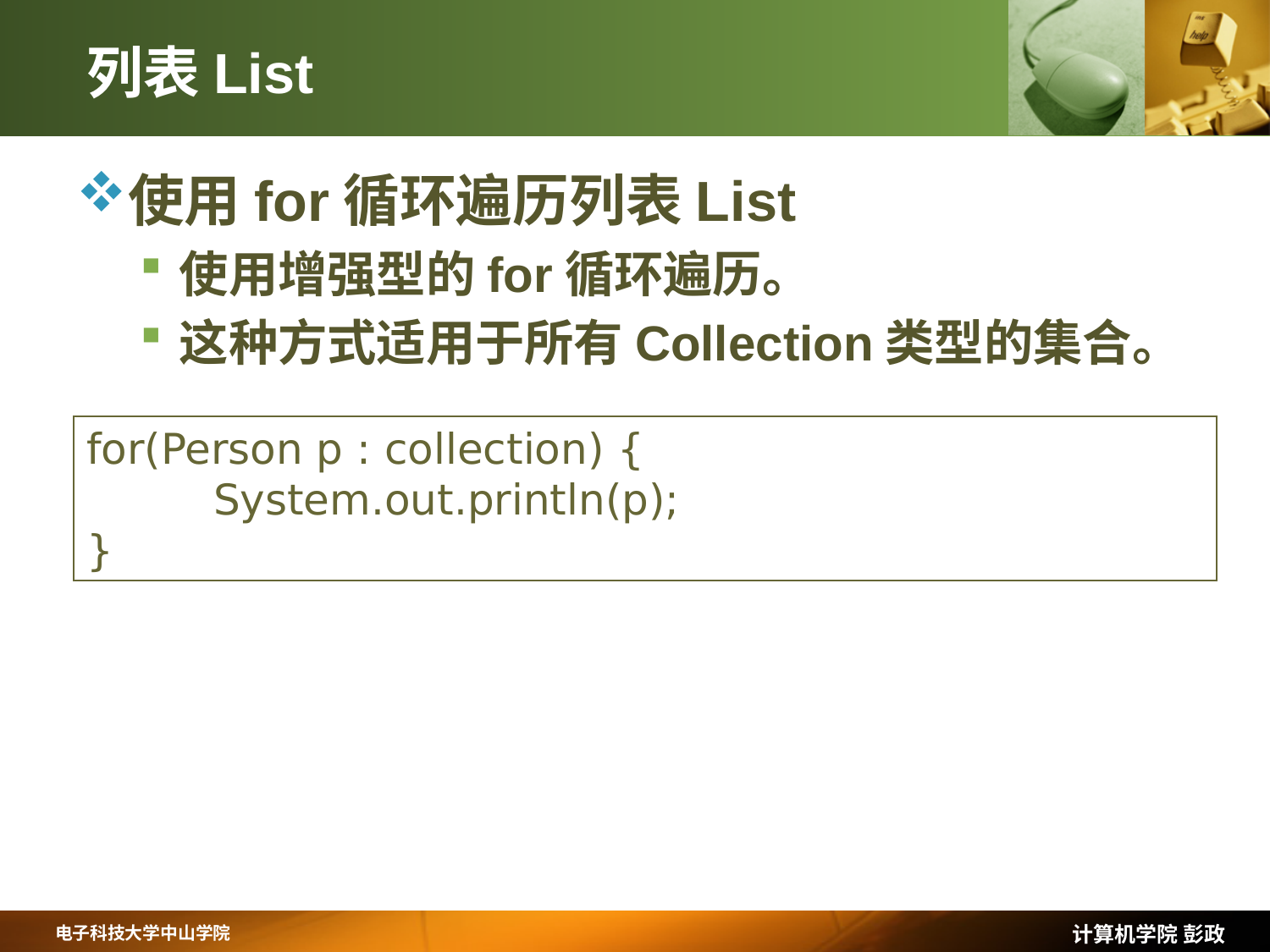

# 列表List
使用for循环遍历列表List
使用增强型的for循环遍历。
这种方式适用于所有Collection类型的集合。
for(Person p : collection) {
	System.out.println(p);
}
计算机学院 彭政
电子科技大学中山学院